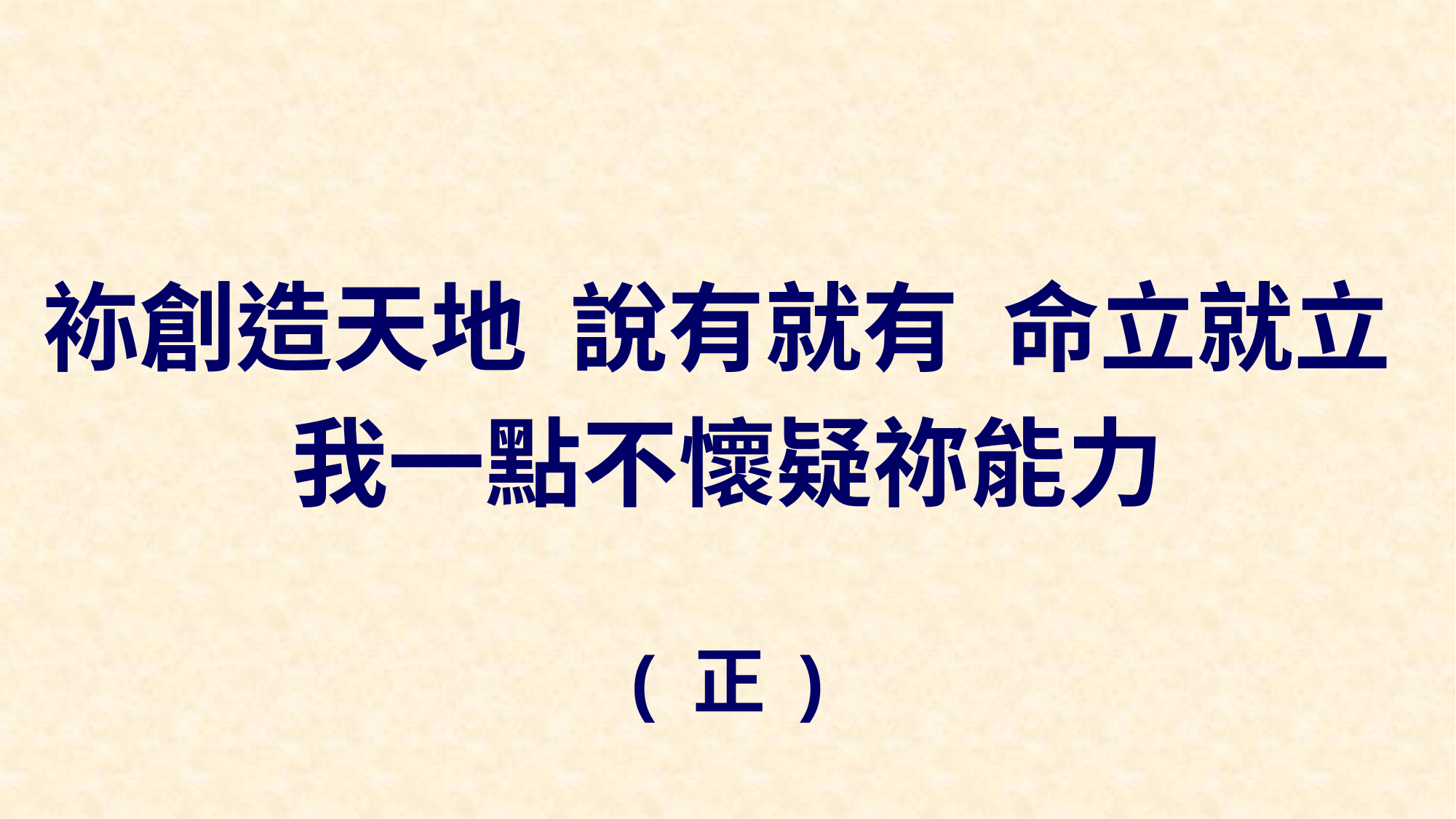

袮創造天地  說有就有  命立就立
我一點不懷疑祢能力
( 正 )